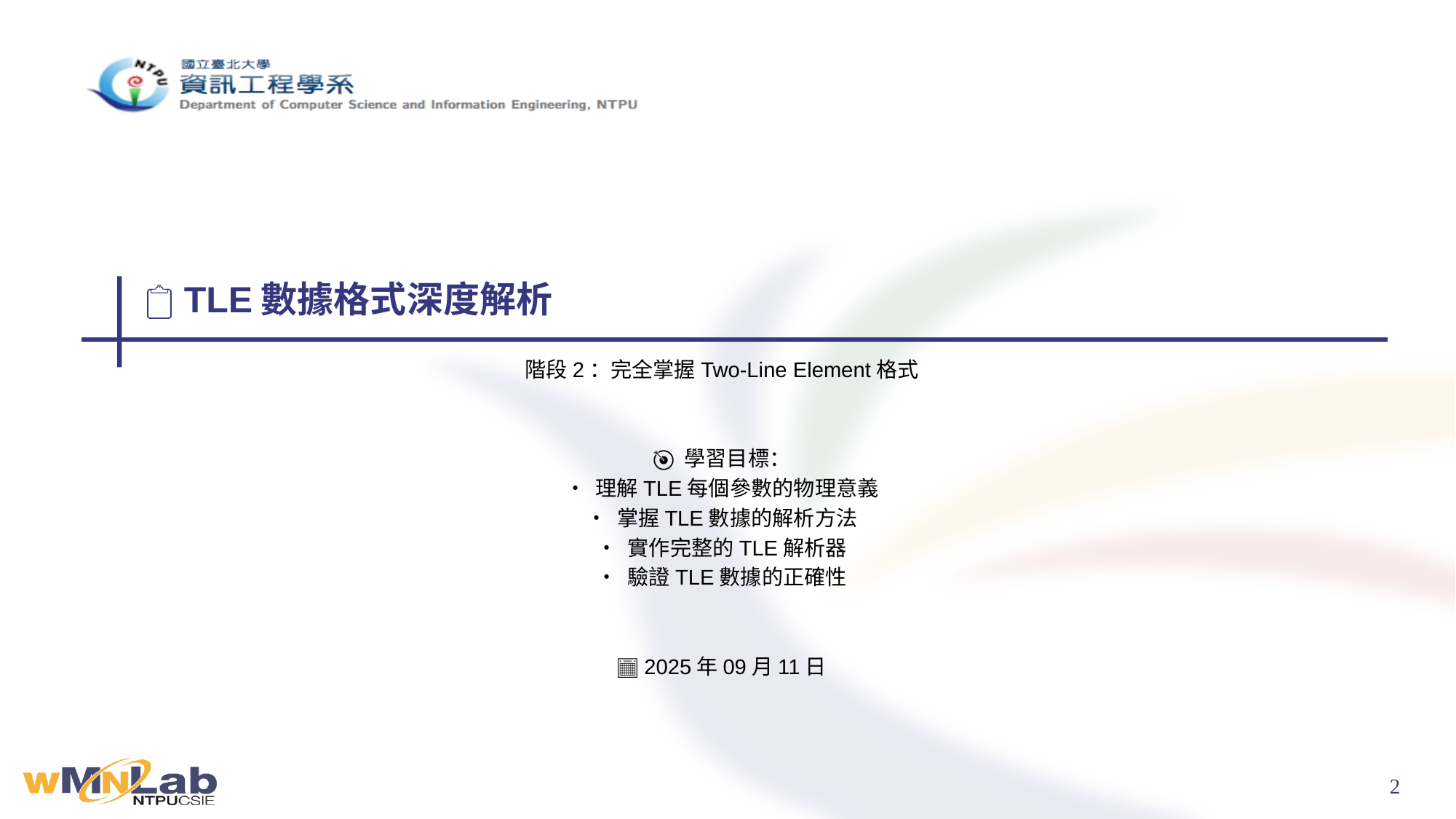

# 📋 TLE數據格式深度解析
階段2：完全掌握Two-Line Element格式

🎯 學習目標：
• 理解TLE每個參數的物理意義
• 掌握TLE數據的解析方法
• 實作完整的TLE解析器
• 驗證TLE數據的正確性

📅 2025年09月11日